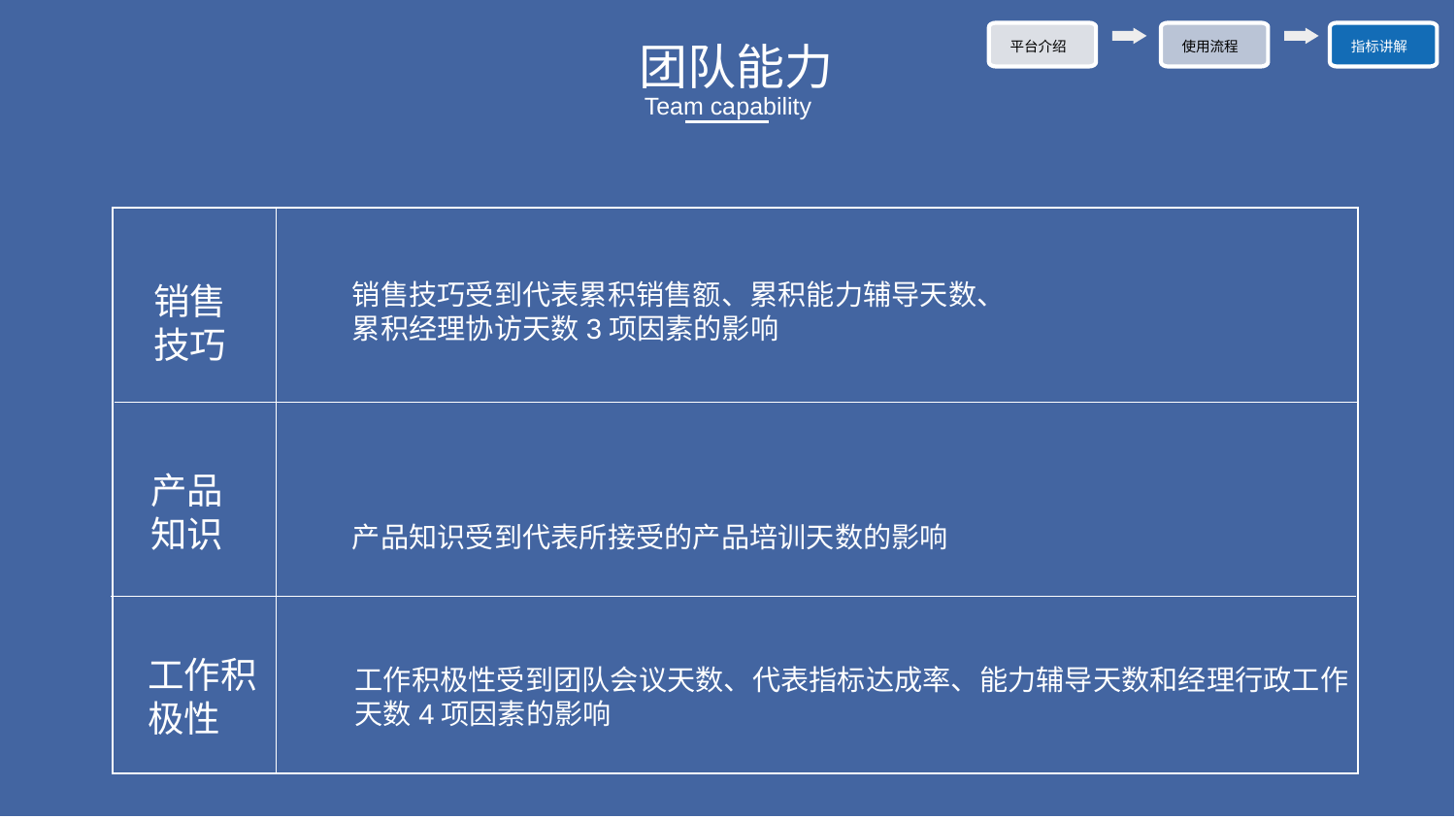

平台介绍
使用流程
指标讲解
团队能力
Team capability

销售技巧受到代表累积销售额、累积能力辅导天数、累积经理协访天数3项因素的影响
销售技巧
产品知识
产品知识受到代表所接受的产品培训天数的影响
工作积极性
工作积极性受到团队会议天数、代表指标达成率、能力辅导天数和经理行政工作天数4项因素的影响